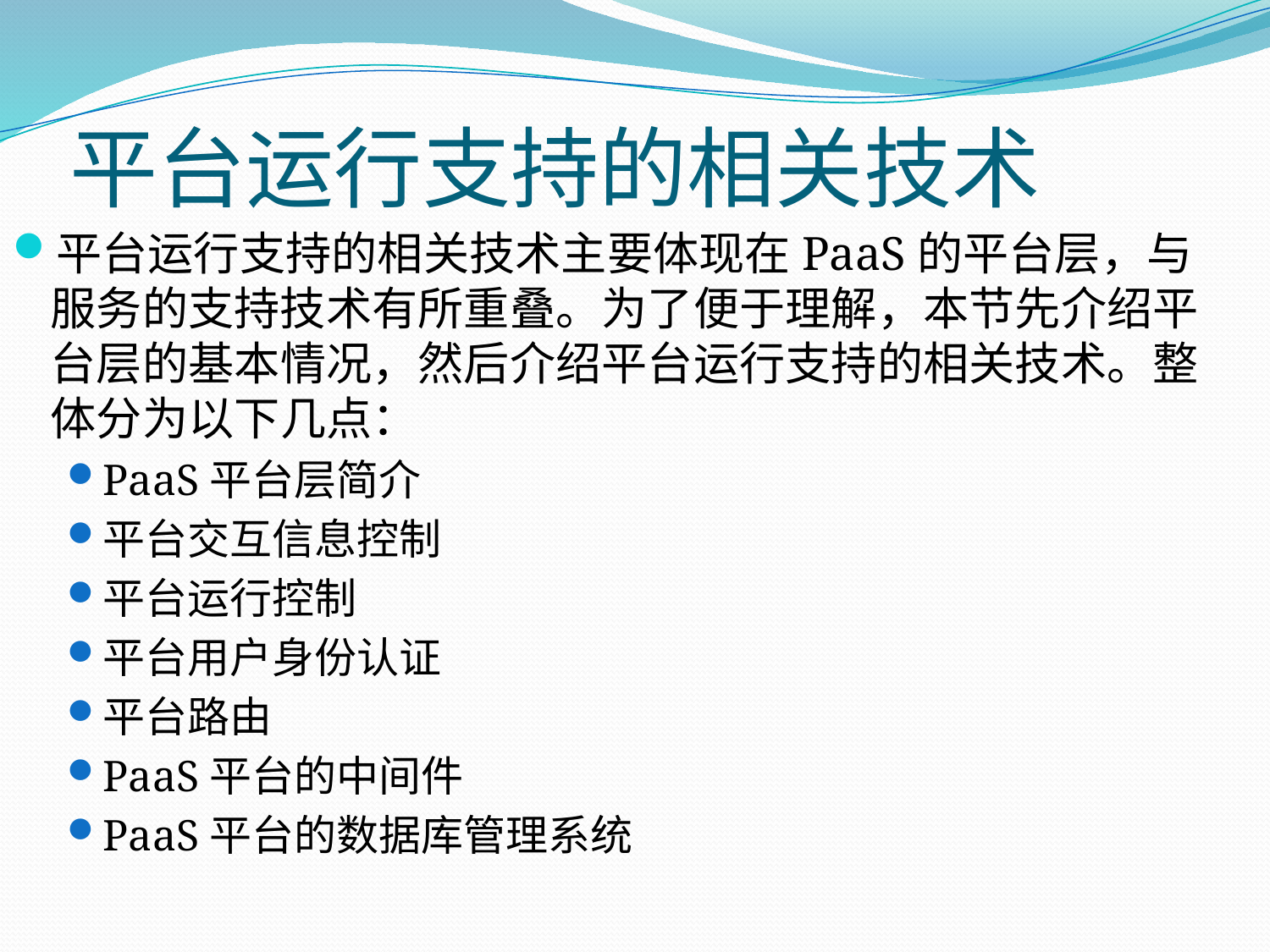

# 平台运行支持的相关技术
平台运行支持的相关技术主要体现在PaaS的平台层，与服务的支持技术有所重叠。为了便于理解，本节先介绍平台层的基本情况，然后介绍平台运行支持的相关技术。整体分为以下几点：
PaaS平台层简介
平台交互信息控制
平台运行控制
平台用户身份认证
平台路由
PaaS平台的中间件
PaaS平台的数据库管理系统